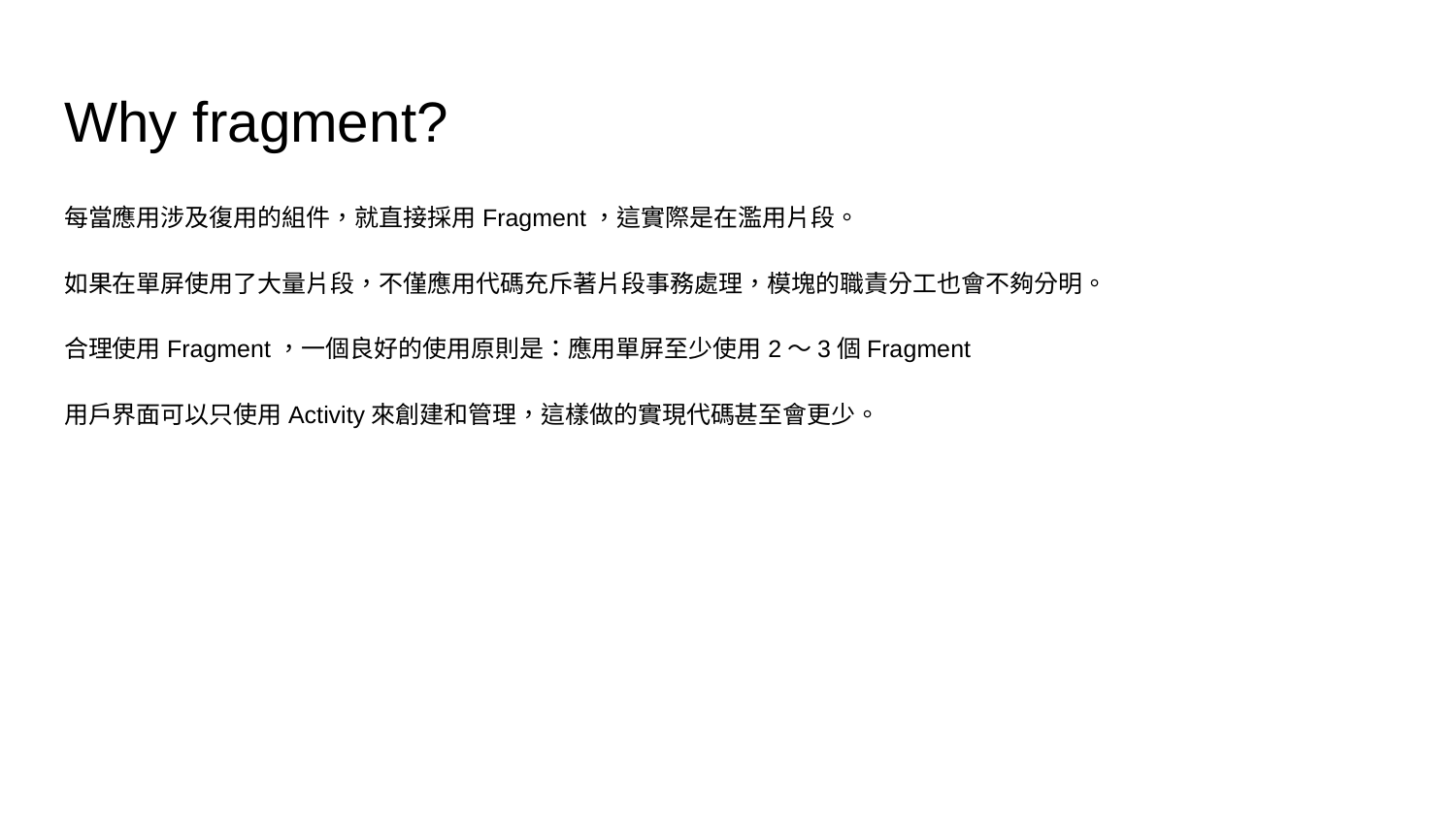

# Why fragment?
每當應用涉及復用的組件，就直接採用Fragment，這實際是在濫用片段。
如果在單屏使用了大量片段，不僅應用代碼充斥著片段事務處理，模塊的職責分工也會不夠分明。
合理使用Fragment，一個良好的使用原則是：應用單屏至少使用2〜3個Fragment
用戶界面可以只使用Activity來創建和管理，這樣做的實現代碼甚至會更少。